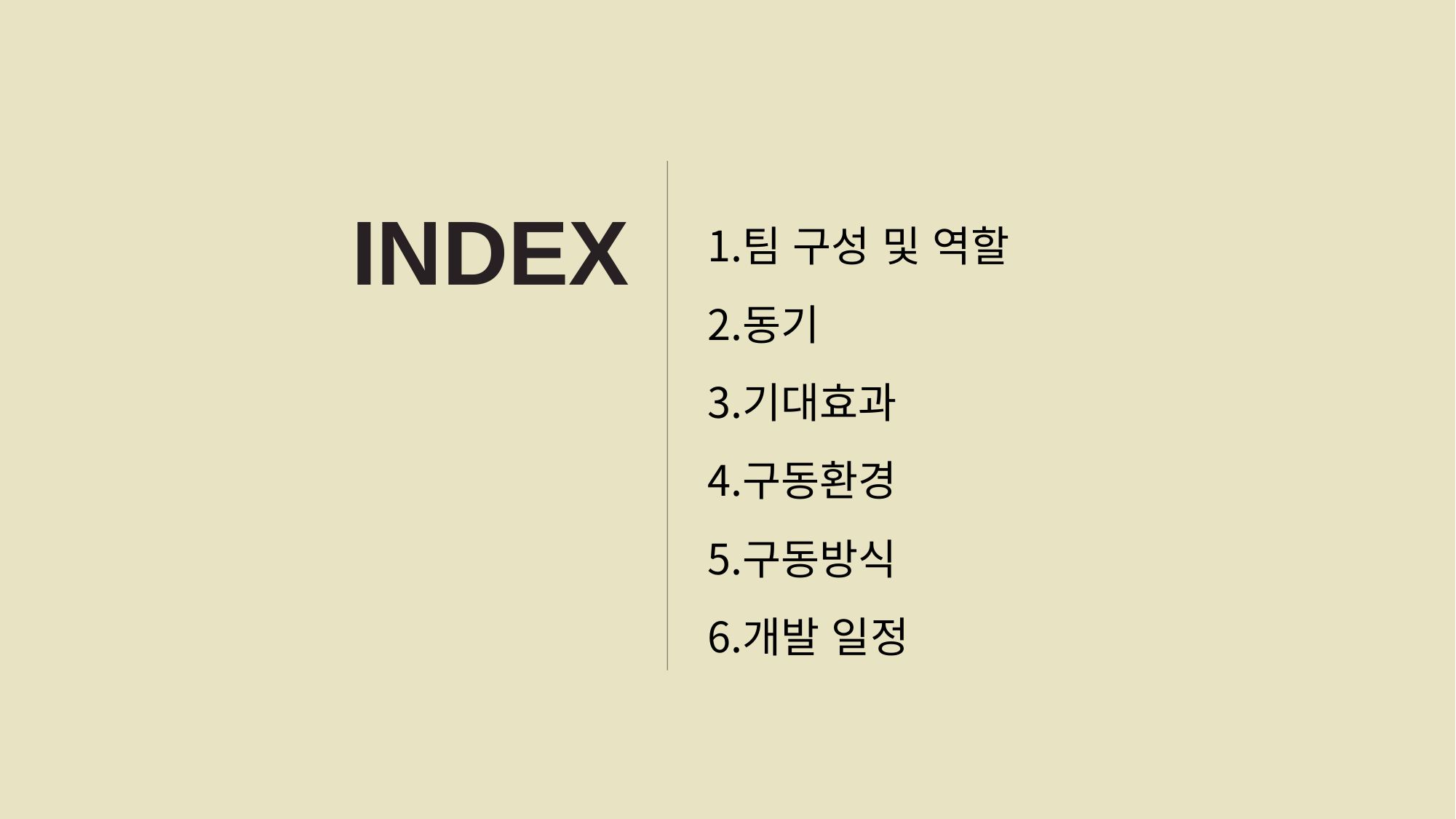

팀 구성 및 역할
동기
기대효과
구동환경
구동방식
개발 일정